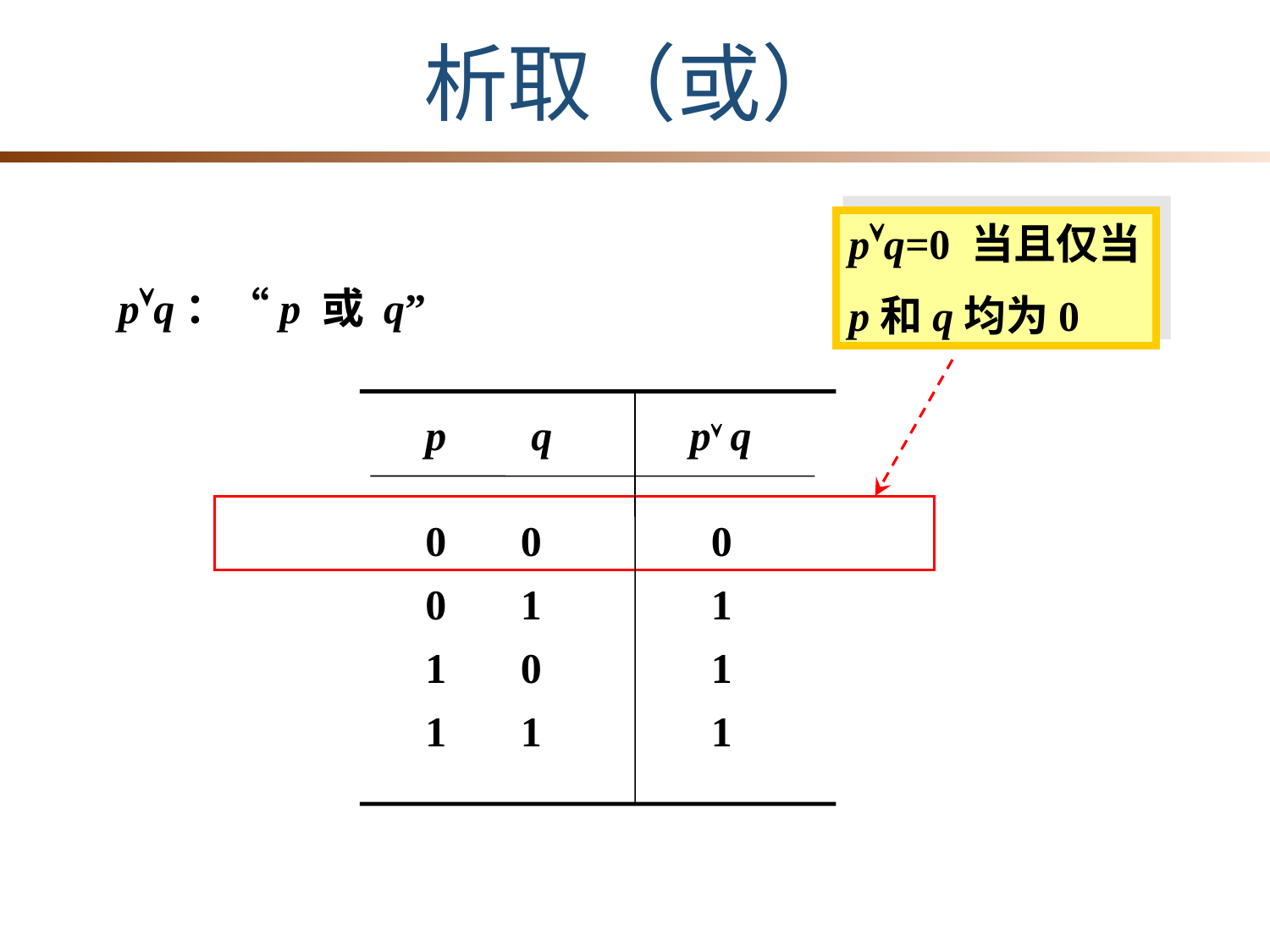

析取（或）
p∨q=0 当且仅当
p和q均为0
p∨q：“p 或 q”

p        q
p∨ q

0       0
0       1
1       0
1       1

0
1
1
1